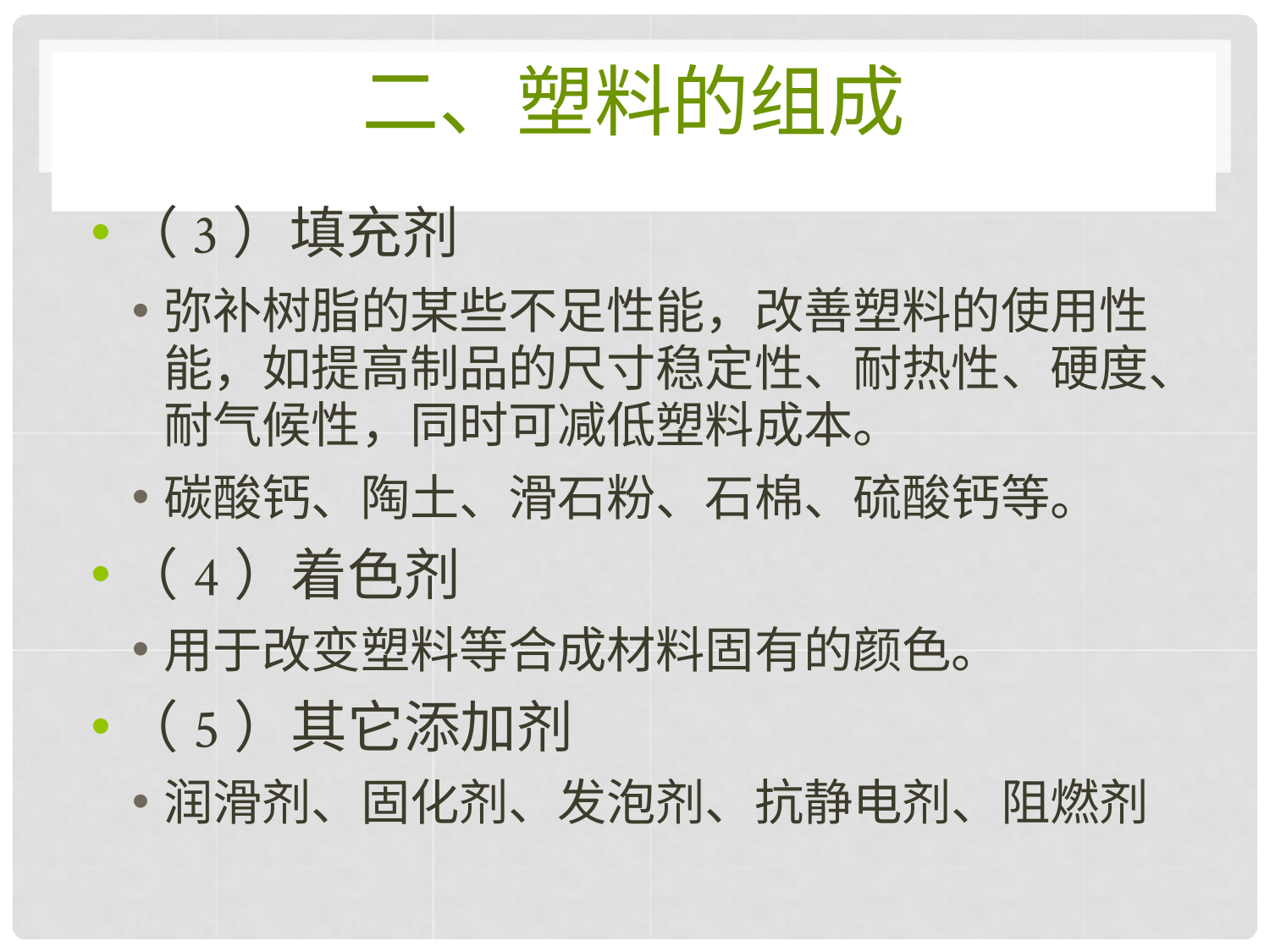

# 二、塑料的组成
（3）填充剂
弥补树脂的某些不足性能，改善塑料的使用性 能，如提高制品的尺寸稳定性、耐热性、硬度、 耐气候性，同时可减低塑料成本。
碳酸钙、陶土、滑石粉、石棉、硫酸钙等。
（4）着色剂
用于改变塑料等合成材料固有的颜色。
（5）其它添加剂
润滑剂、固化剂、发泡剂、抗静电剂、阻燃剂